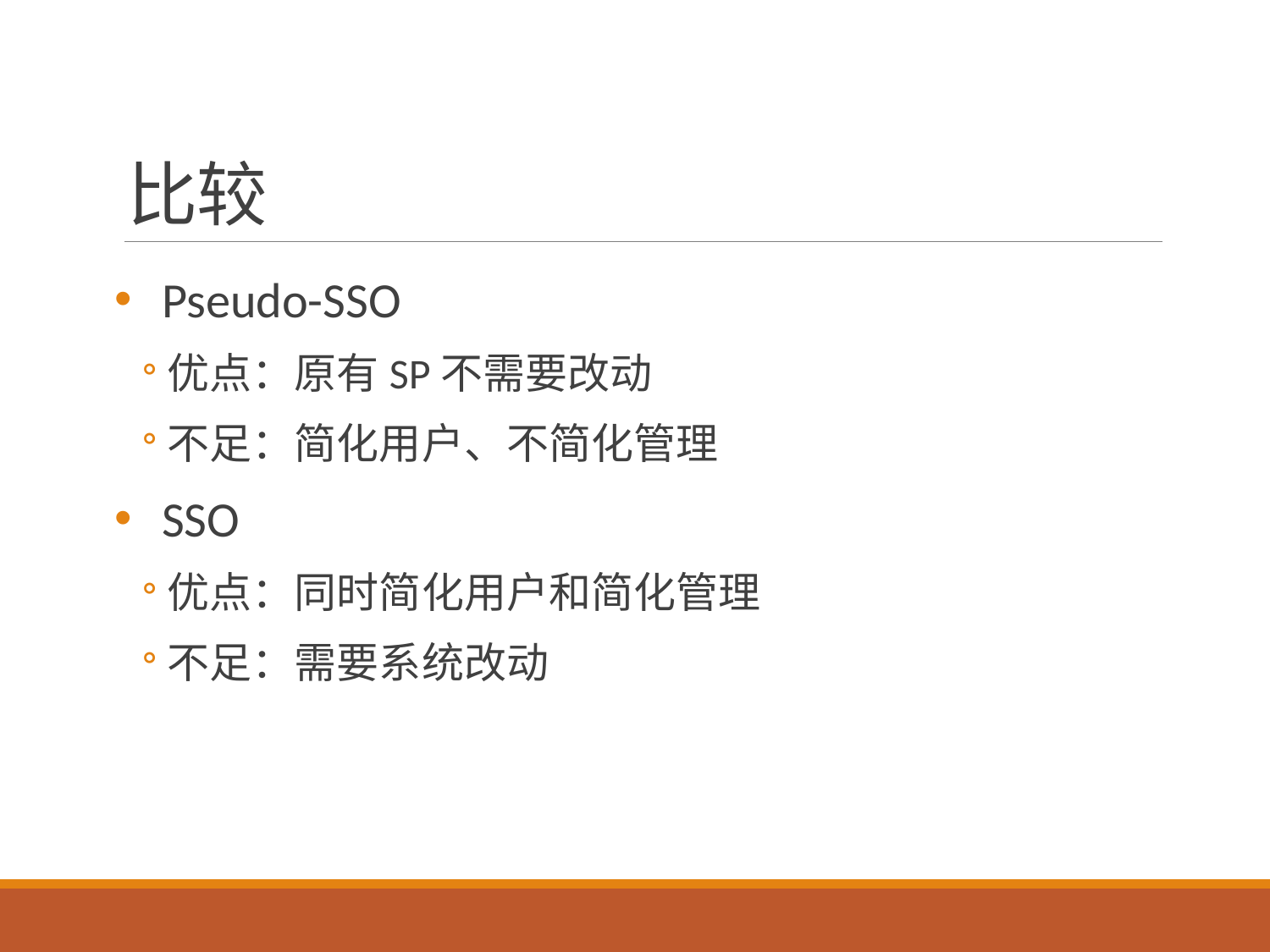

# 比较
Pseudo-SSO
优点：原有SP不需要改动
不足：简化用户、不简化管理
SSO
优点：同时简化用户和简化管理
不足：需要系统改动